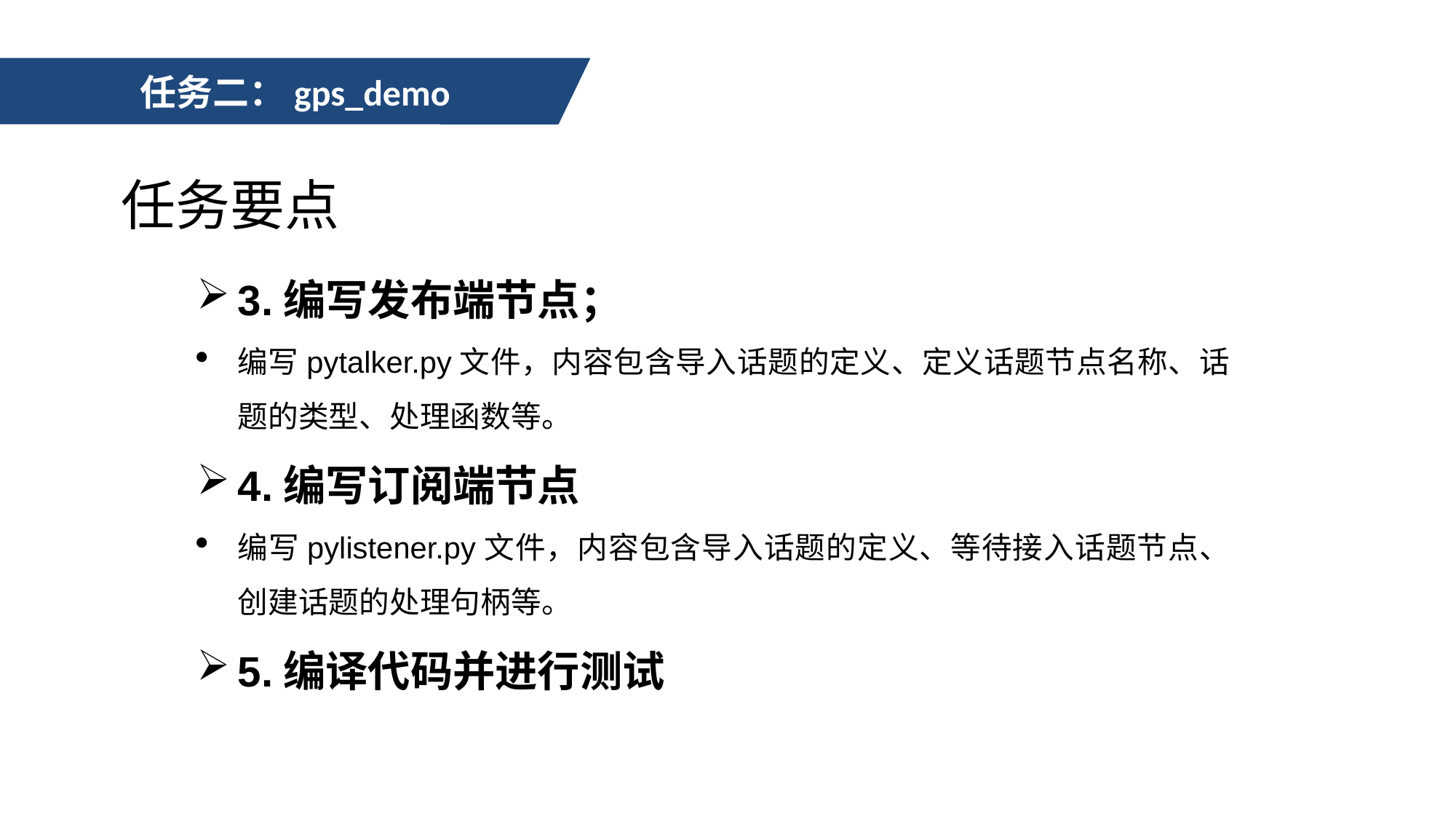

任务二：gps_demo
任务要点
3.编写发布端节点；
编写pytalker.py文件，内容包含导入话题的定义、定义话题节点名称、话题的类型、处理函数等。
4.编写订阅端节点
编写pylistener.py文件，内容包含导入话题的定义、等待接入话题节点、创建话题的处理句柄等。
5.编译代码并进行测试